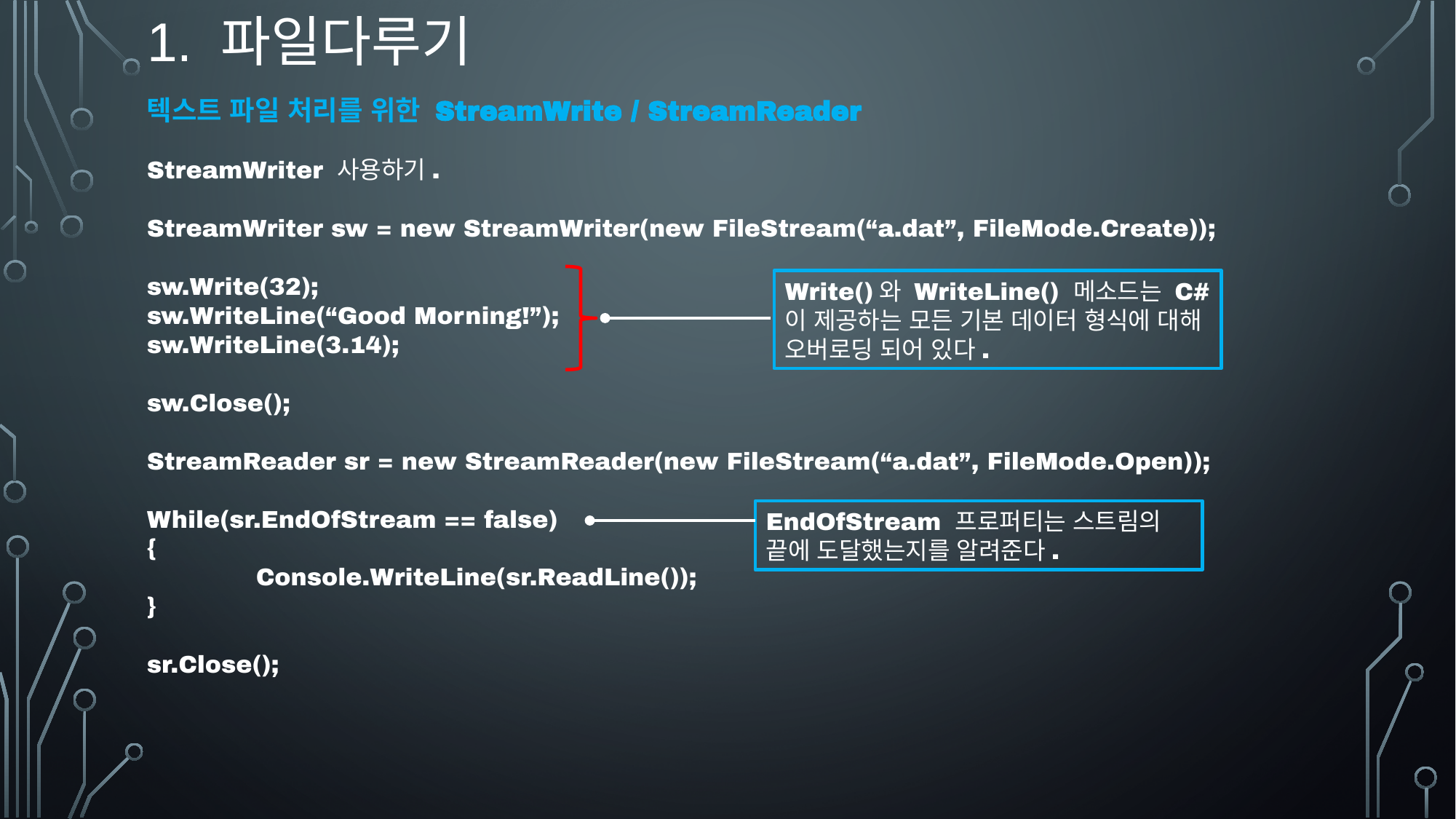

# 1. 파일다루기
텍스트 파일 처리를 위한 StreamWrite / StreamReader

StreamWriter 사용하기.

StreamWriter sw = new StreamWriter(new FileStream(“a.dat”, FileMode.Create));

sw.Write(32);
sw.WriteLine(“Good Morning!”);
sw.WriteLine(3.14);

sw.Close();

StreamReader sr = new StreamReader(new FileStream(“a.dat”, FileMode.Open));

While(sr.EndOfStream == false)
{
	Console.WriteLine(sr.ReadLine());
}

sr.Close();

Write()와 WriteLine() 메소드는 C#이 제공하는 모든 기본 데이터 형식에 대해 오버로딩 되어 있다.
EndOfStream 프로퍼티는 스트림의 끝에 도달했는지를 알려준다.